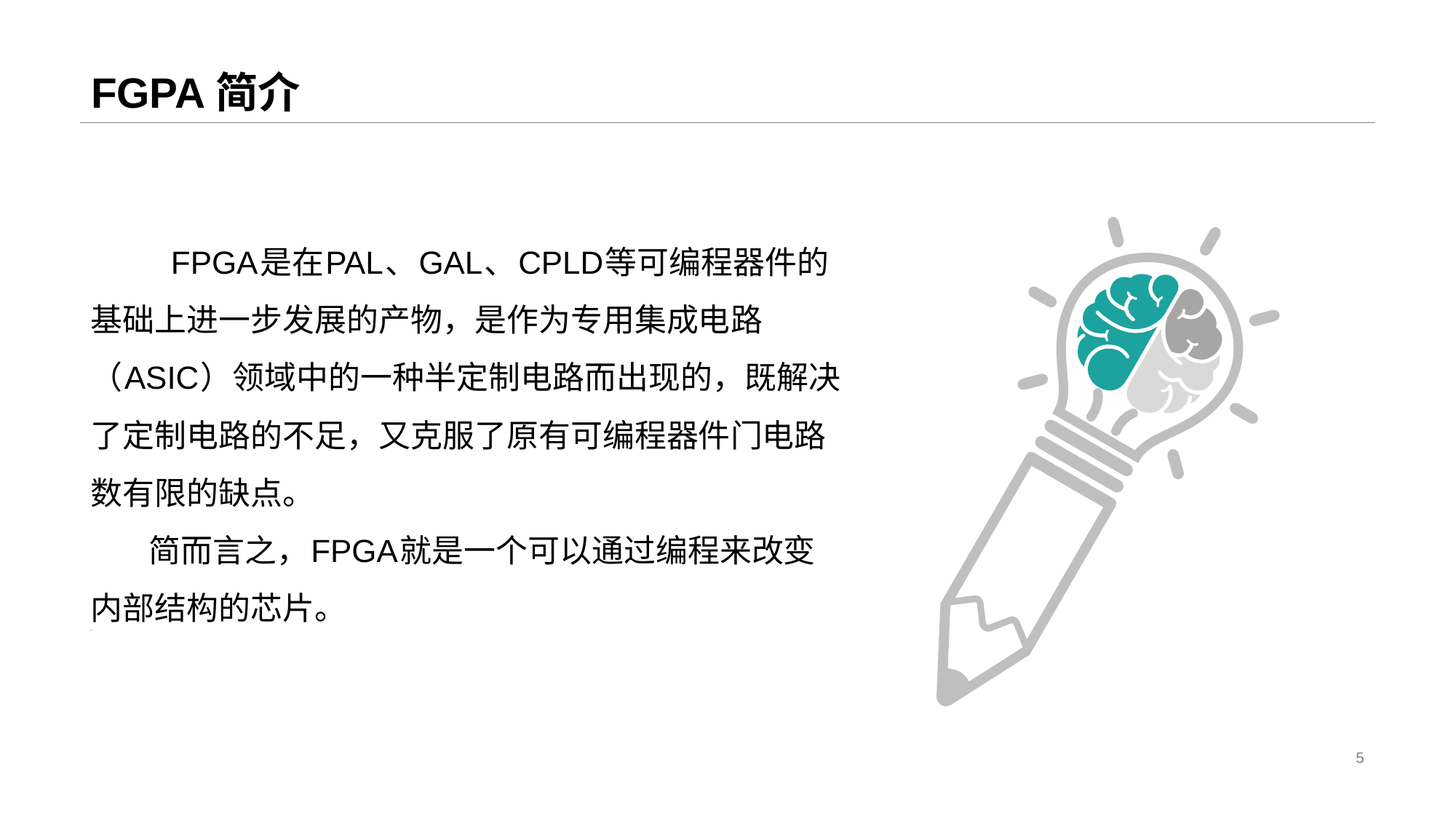

# FGPA简介

         FPGA是在PAL、GAL、CPLD等可编程器件的基础上进一步发展的产物，是作为专用集成电路（ASIC）领域中的一种半定制电路而出现的，既解决了定制电路的不足，又克服了原有可编程器件门电路数有限的缺点。
        简而言之，FPGA就是一个可以通过编程来改变内部结构的芯片。
.

5